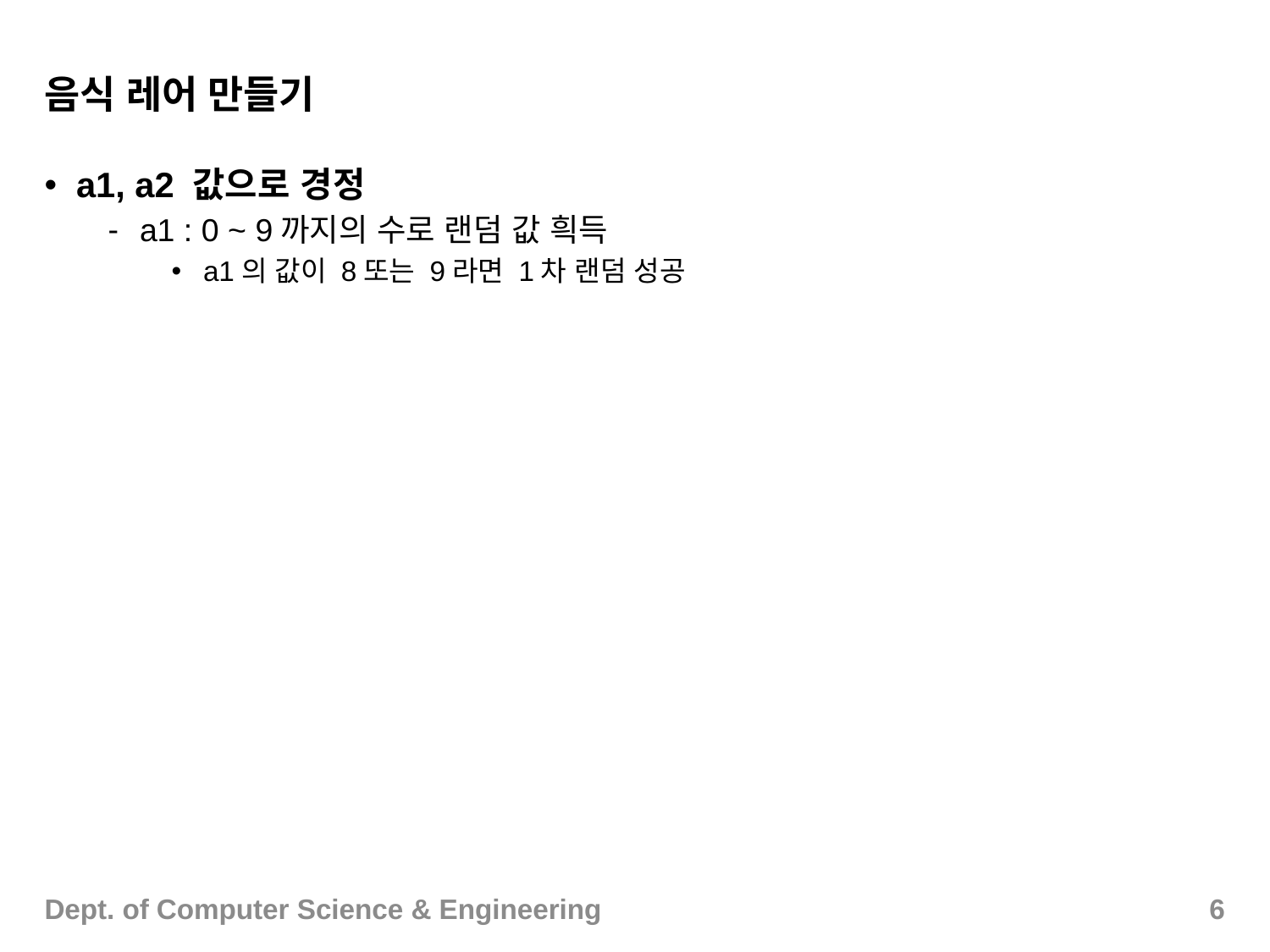

# 음식 레어 만들기
a1, a2 값으로 경정
a1 : 0 ~ 9까지의 수로 랜덤 값 흭득
a1의 값이 8또는 9라면 1차 랜덤 성공
Dept. of Computer Science & Engineering
6